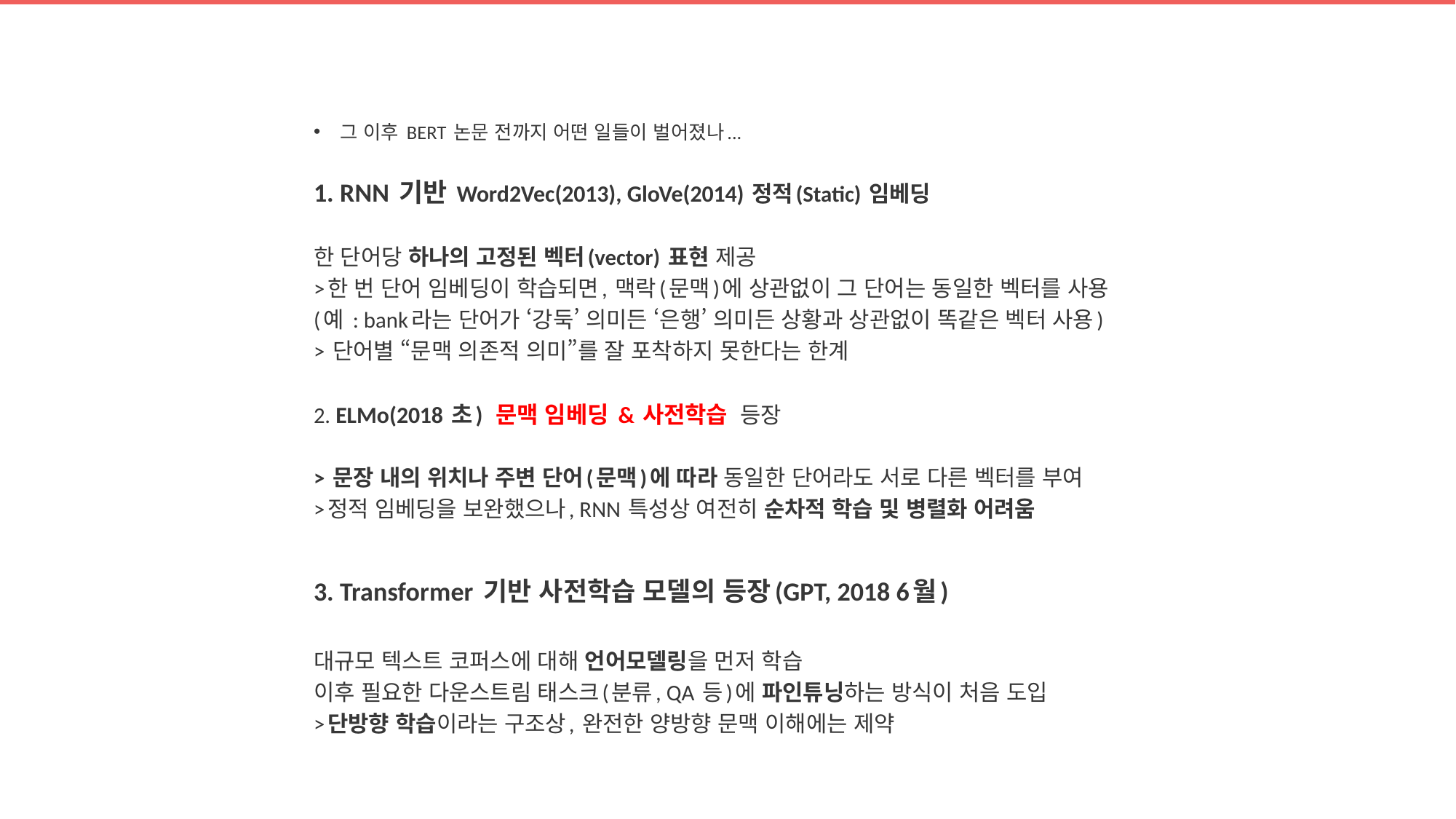

그 이후 BERT 논문 전까지 어떤 일들이 벌어졌나...

1. RNN 기반 Word2Vec(2013), GloVe(2014) 정적(Static) 임베딩

한 단어당 하나의 고정된 벡터(vector) 표현 제공
>한 번 단어 임베딩이 학습되면, 맥락(문맥)에 상관없이 그 단어는 동일한 벡터를 사용
(예 : bank라는 단어가 ‘강둑’ 의미든 ‘은행’ 의미든 상황과 상관없이 똑같은 벡터 사용)
> 단어별 “문맥 의존적 의미”를 잘 포착하지 못한다는 한계

2. ELMo(2018 초)  문맥 임베딩 & 사전학습  등장

> 문장 내의 위치나 주변 단어(문맥)에 따라 동일한 단어라도 서로 다른 벡터를 부여
>정적 임베딩을 보완했으나, RNN 특성상 여전히 순차적 학습 및 병렬화 어려움

3. Transformer 기반 사전학습 모델의 등장(GPT, 2018 6월)

대규모 텍스트 코퍼스에 대해 언어모델링을 먼저 학습
이후 필요한 다운스트림 태스크(분류, QA 등)에 파인튜닝하는 방식이 처음 도입
>단방향 학습이라는 구조상, 완전한 양방향 문맥 이해에는 제약